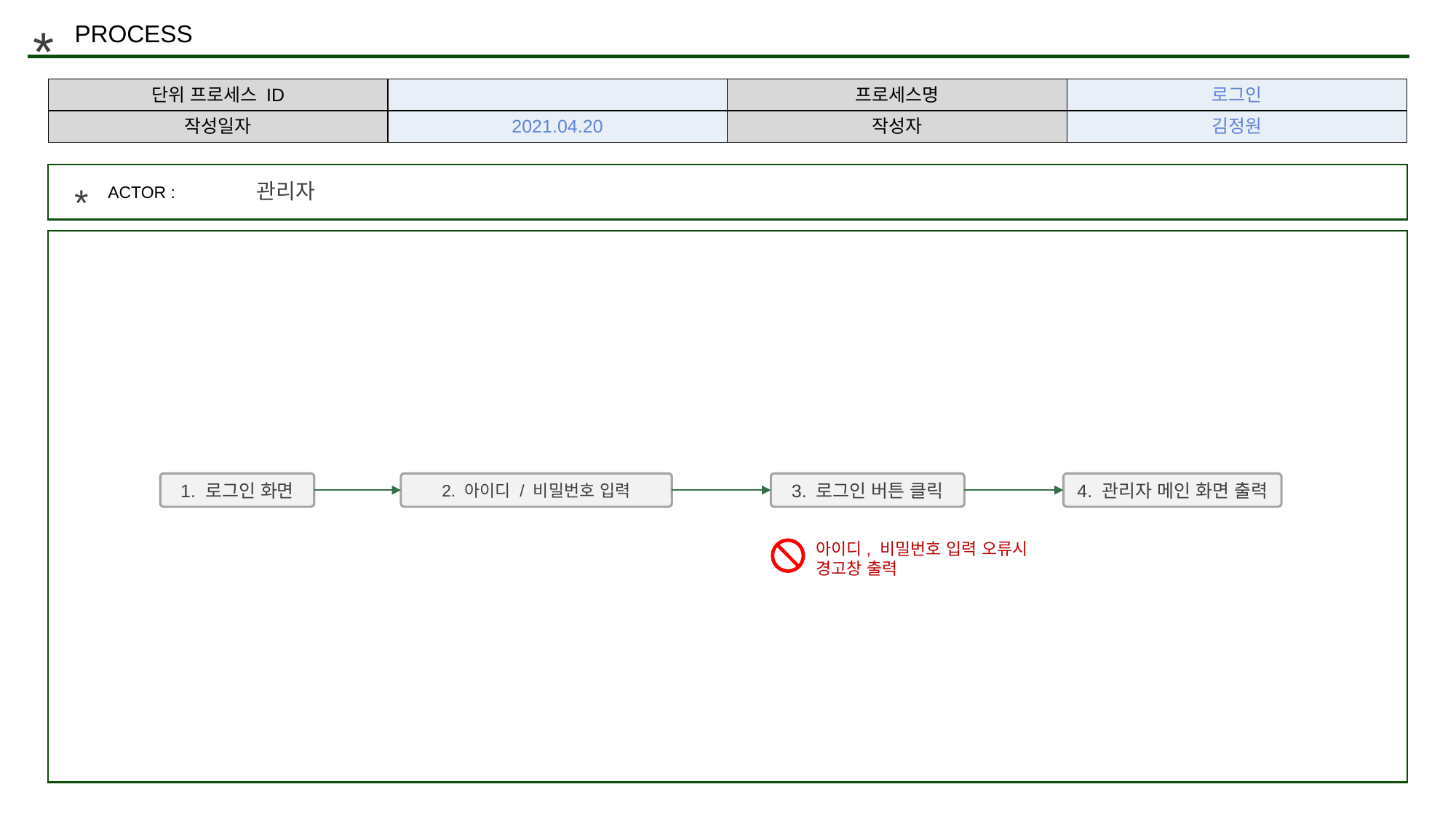

*
PROCESS
| 단위 프로세스 ID |  | 프로세스명 | 로그인 |
| --- | --- | --- | --- |
| 작성일자 | 2021.04.20 | 작성자 | 김정원 |

관리자
*
ACTOR :

2. 아이디 / 비밀번호 입력
1. 로그인 화면
3. 로그인 버튼 클릭
4. 관리자 메인 화면 출력
아이디, 비밀번호 입력 오류시 경고창 출력